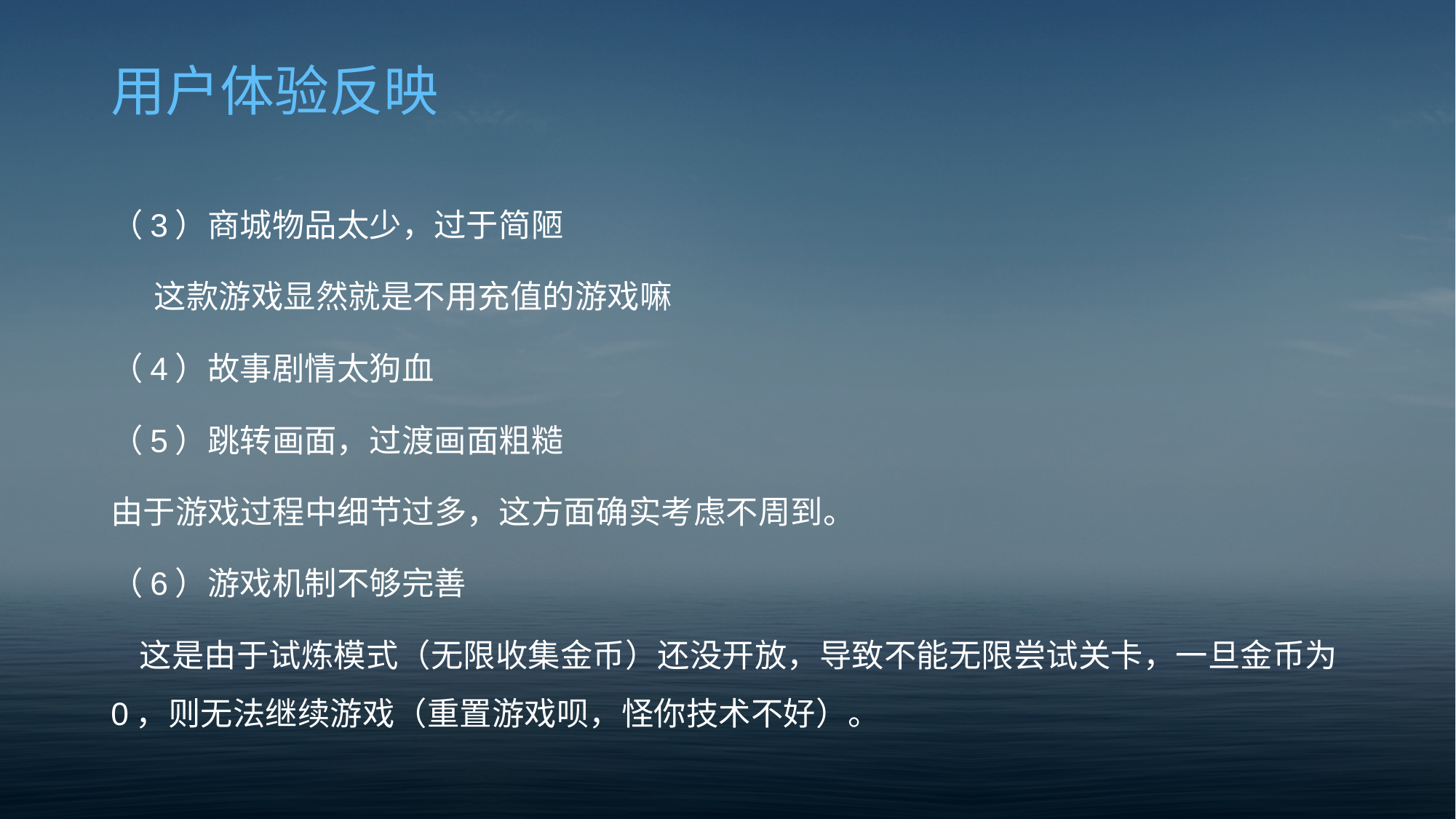

# 用户体验反映
（3）商城物品太少，过于简陋
     这款游戏显然就是不用充值的游戏嘛
（4）故事剧情太狗血
（5）跳转画面，过渡画面粗糙
由于游戏过程中细节过多，这方面确实考虑不周到。
（6）游戏机制不够完善
   这是由于试炼模式（无限收集金币）还没开放，导致不能无限尝试关卡，一旦金币为0，则无法继续游戏（重置游戏呗，怪你技术不好）。